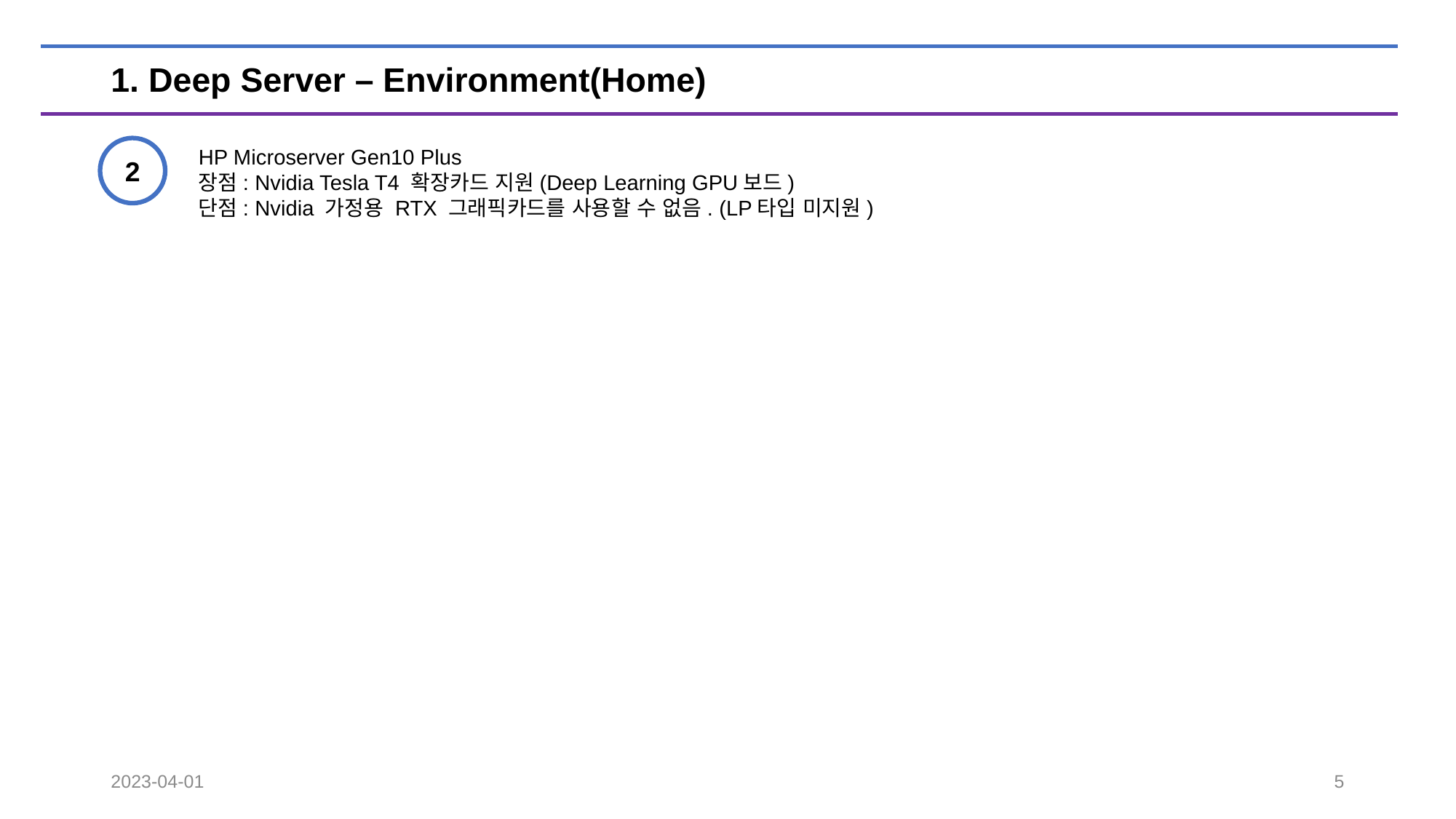

# 1. Deep Server – Environment(Home)
2
HP Microserver Gen10 Plus
장점: Nvidia Tesla T4 확장카드 지원(Deep Learning GPU보드)
단점: Nvidia 가정용 RTX 그래픽카드를 사용할 수 없음. (LP타입 미지원)
2023-04-01
5